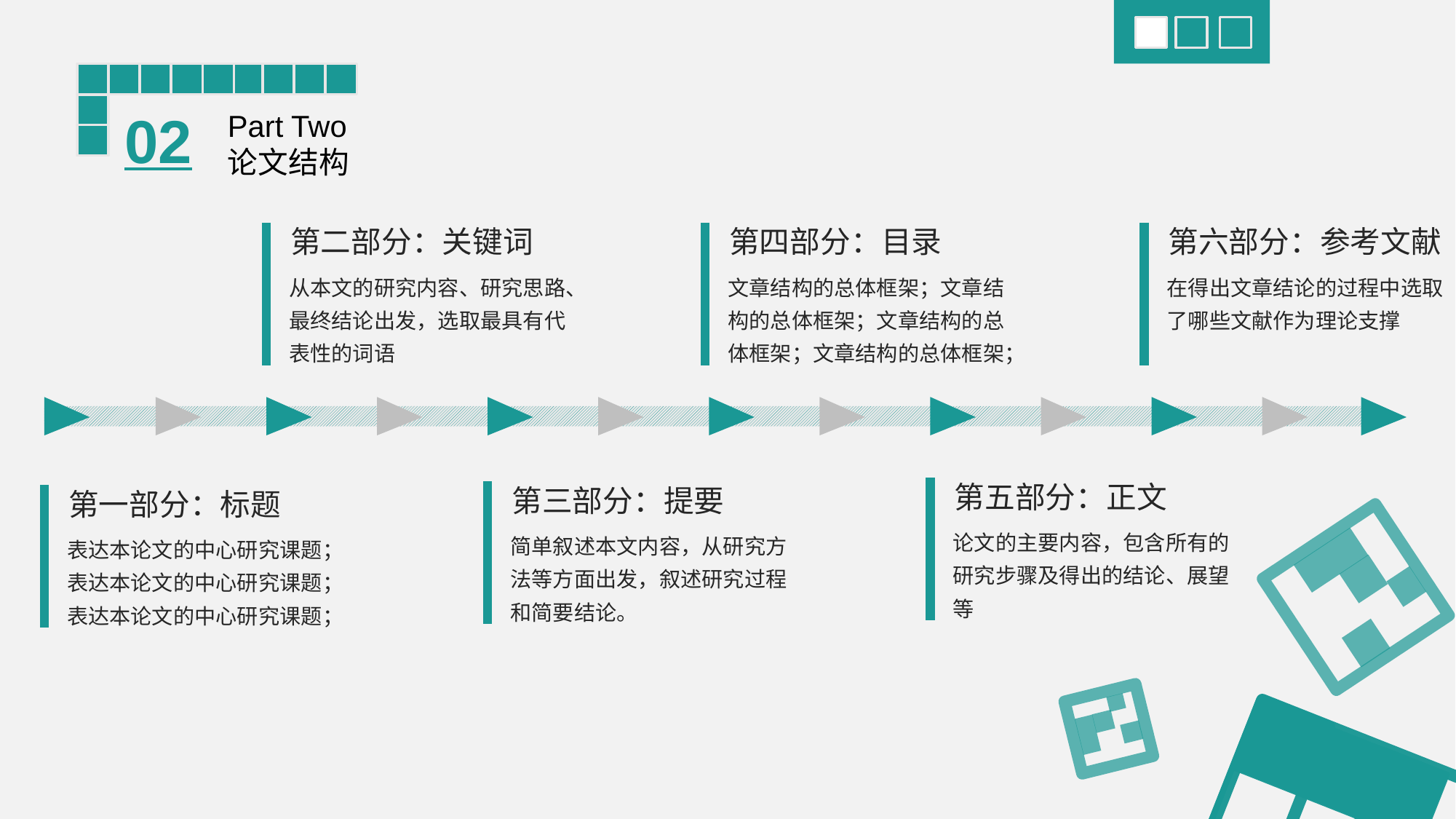

02
Part Two
论文结构
第二部分：关键词
从本文的研究内容、研究思路、最终结论出发，选取最具有代表性的词语
第四部分：目录
文章结构的总体框架；文章结构的总体框架；文章结构的总体框架；文章结构的总体框架；
第六部分：参考文献
在得出文章结论的过程中选取了哪些文献作为理论支撑

第五部分：正文
论文的主要内容，包含所有的研究步骤及得出的结论、展望等
第三部分：提要

简单叙述本文内容，从研究方法等方面出发，叙述研究过程和简要结论。
第一部分：标题
表达本论文的中心研究课题；表达本论文的中心研究课题；
表达本论文的中心研究课题；